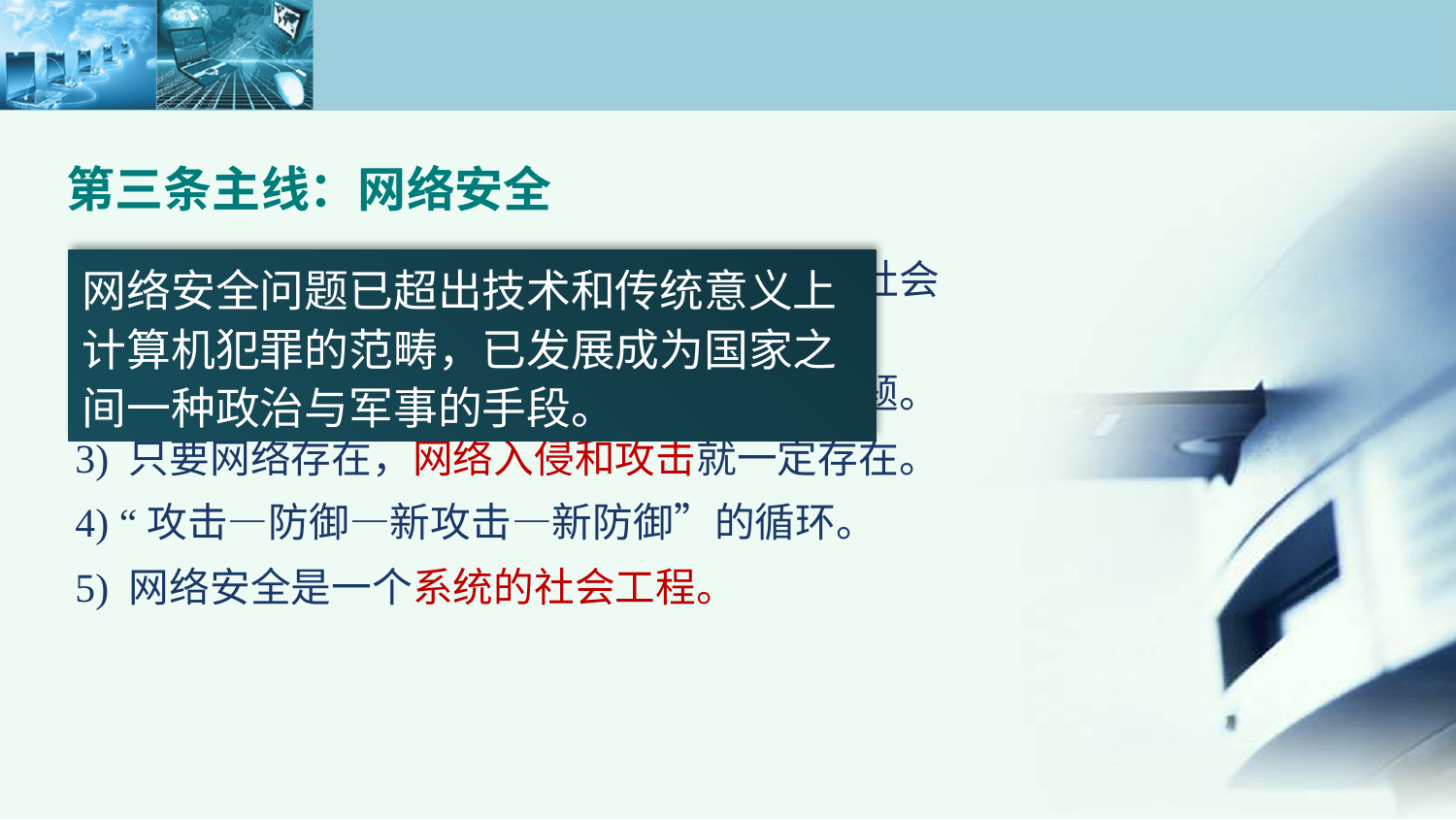

第三条主线：网络安全
1) 网络安全是现实社会安全问题在网络虚拟社会中的反映。
2) 网络安全是网络技术研究中一个永恒的主题。
3) 只要网络存在，网络入侵和攻击就一定存在。
4) “攻击—防御—新攻击—新防御”的循环。
5) 网络安全是一个系统的社会工程。
网络安全问题已超出技术和传统意义上计算机犯罪的范畴，已发展成为国家之间一种政治与军事的手段。